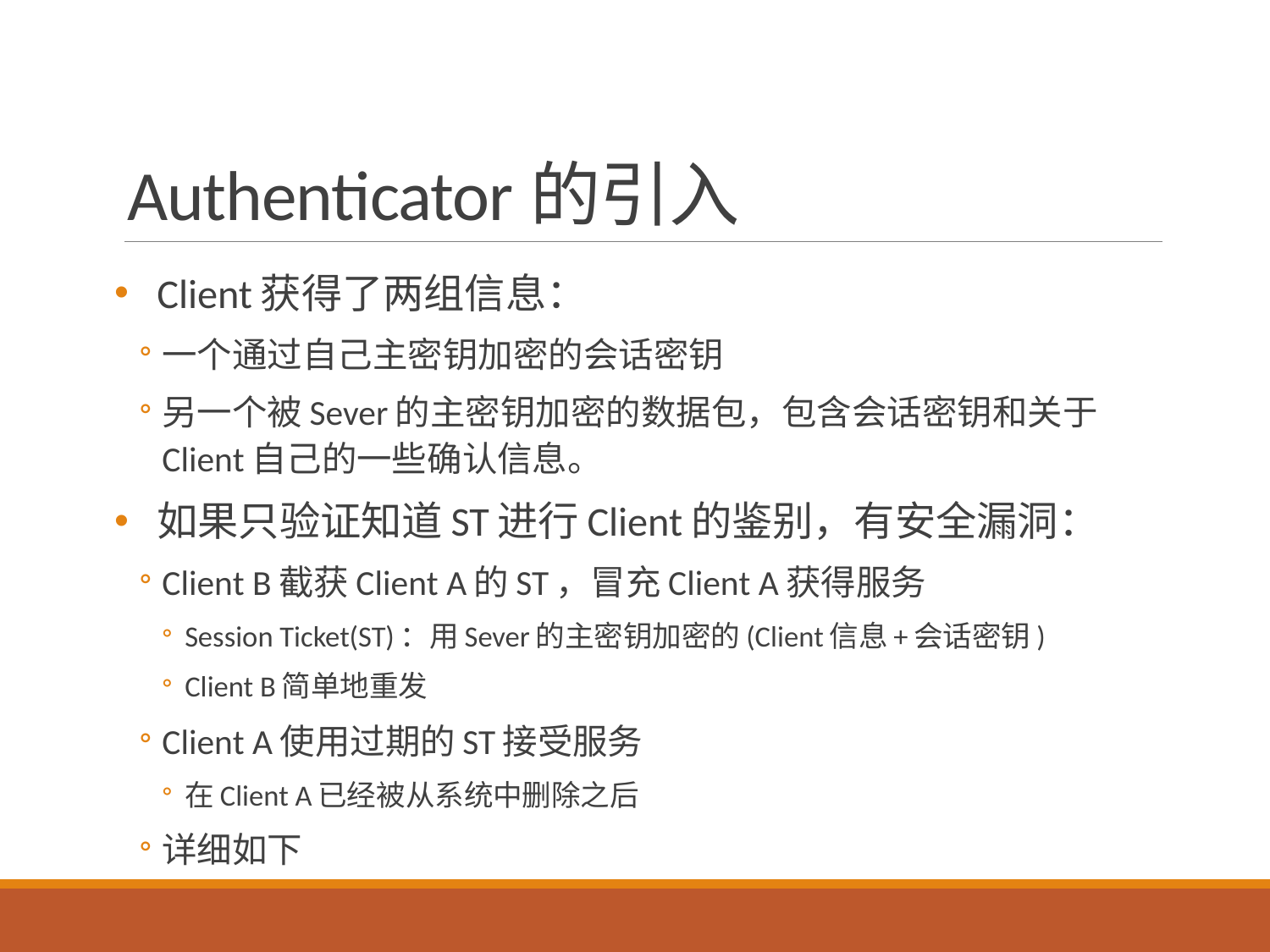

# Authenticator的引入
Client获得了两组信息：
一个通过自己主密钥加密的会话密钥
另一个被Sever的主密钥加密的数据包，包含会话密钥和关于Client自己的一些确认信息。
如果只验证知道ST进行Client的鉴别，有安全漏洞：
Client B截获Client A的ST，冒充Client A获得服务
Session Ticket(ST)：用Sever的主密钥加密的(Client信息+会话密钥)
Client B简单地重发
Client A使用过期的ST接受服务
在Client A已经被从系统中删除之后
详细如下